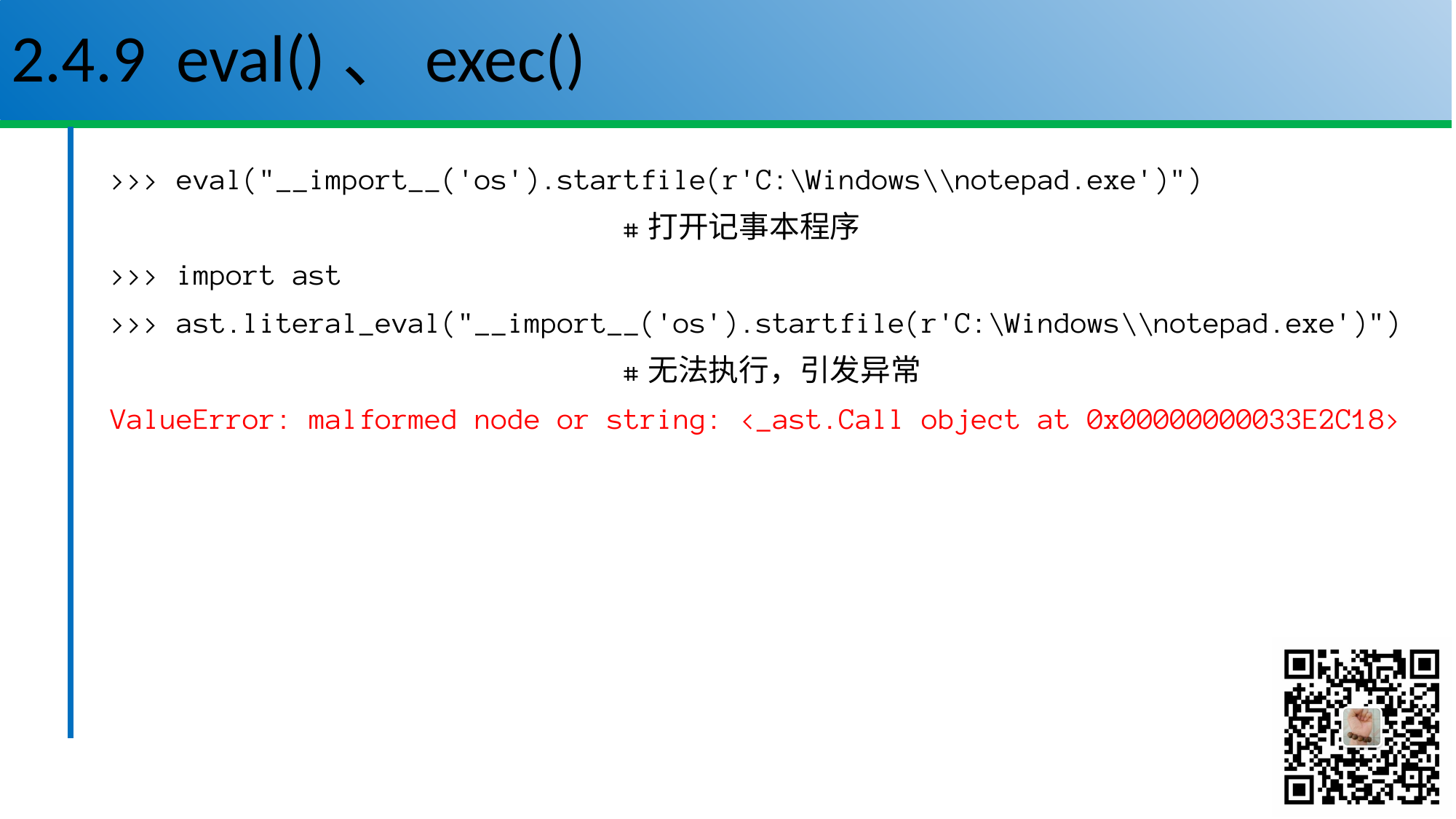

# 2.4.9  eval()、exec()
>>> eval("__import__('os').startfile(r'C:\Windows\\notepad.exe')")
                               #打开记事本程序
>>> import ast
>>> ast.literal_eval("__import__('os').startfile(r'C:\Windows\\notepad.exe')")
                               #无法执行，引发异常
ValueError: malformed node or string: <_ast.Call object at 0x00000000033E2C18>
79